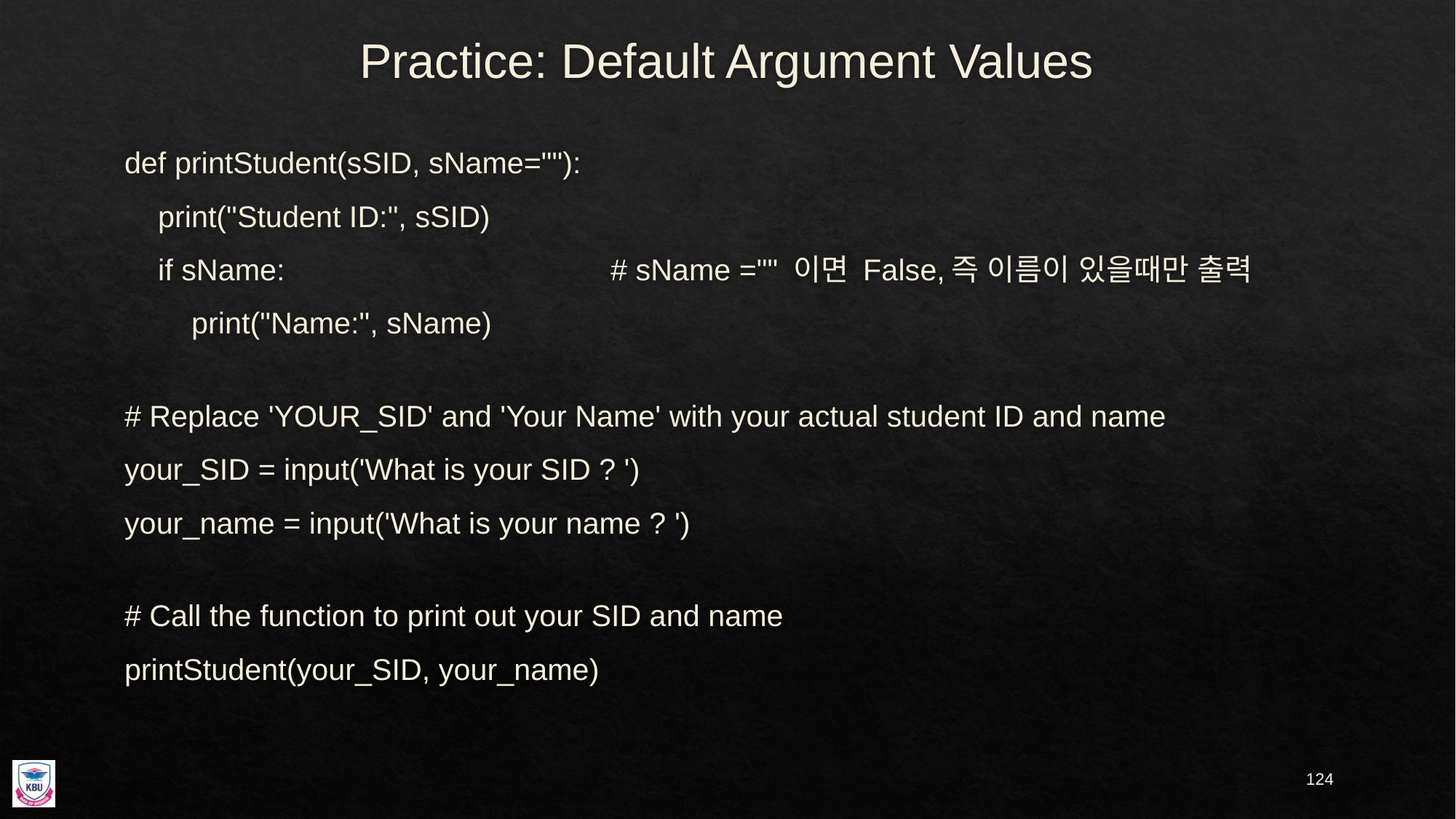

# Practice: Default Argument Values
def printStudent(sSID, sName=""):
    print("Student ID:", sSID)
    if sName:                                       # sName ="" 이면 False,즉 이름이 있을때만 출력
        print("Name:", sName)
# Replace 'YOUR_SID' and 'Your Name' with your actual student ID and name
your_SID = input('What is your SID ? ')
your_name = input('What is your name ? ')
# Call the function to print out your SID and name
printStudent(your_SID, your_name)

124